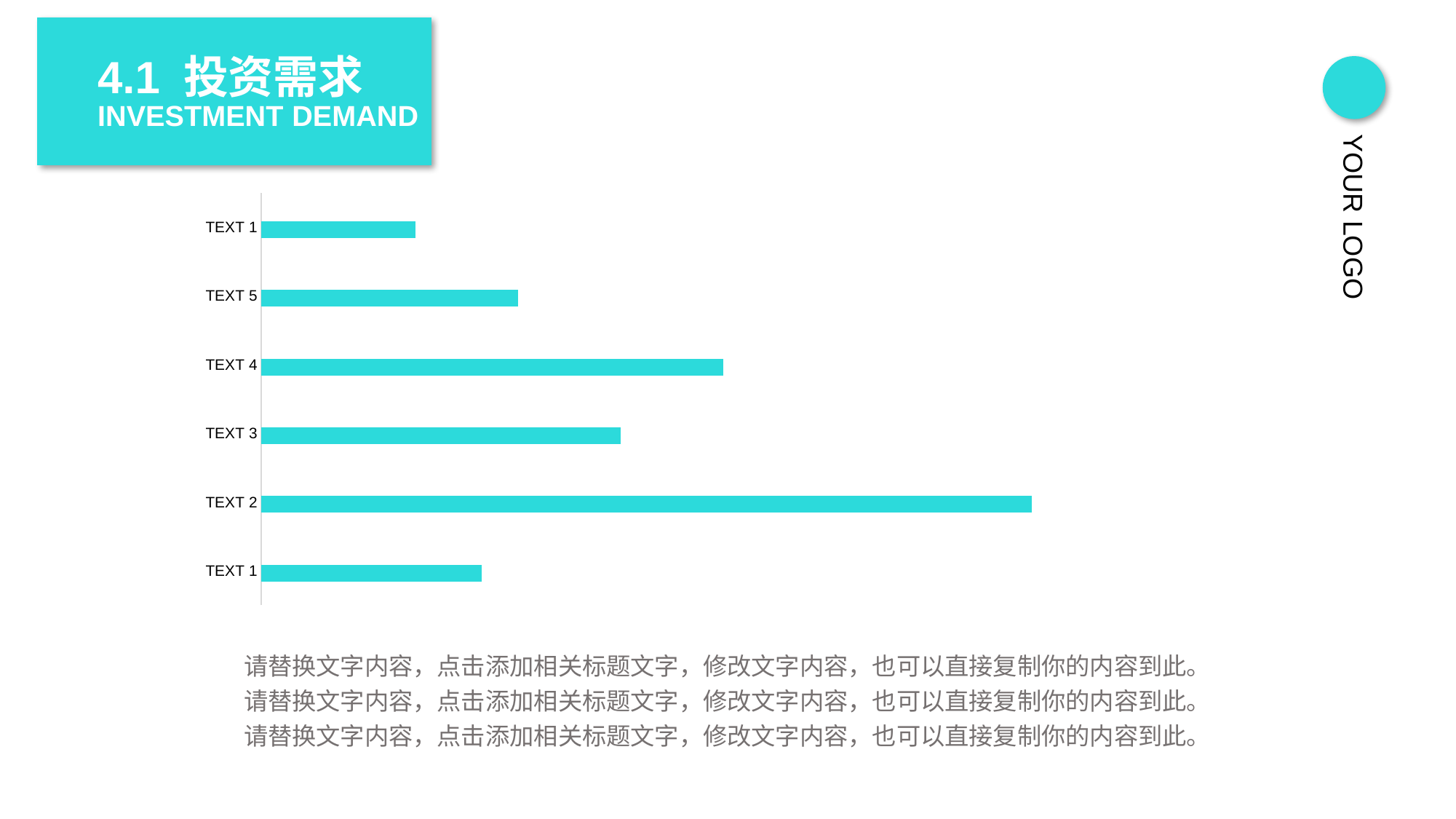

4.1 投资需求
INVESTMENT DEMAND

YOUR LOGO

### Chart

| Category | 系列 1 | 列1 | 系列 3 |
|---|---|---|---|
| TEXT 1 | 4.3 | None | None |
| TEXT 2 | 15.0 | None | None |
| TEXT 3 | 7.0 | None | None |
| TEXT 4 | 9.0 | None | None |
| TEXT 5 | 5.0 | None | None |
| TEXT 1 | 3.0 | None | None |
请替换文字内容，点击添加相关标题文字，修改文字内容，也可以直接复制你的内容到此。
请替换文字内容，点击添加相关标题文字，修改文字内容，也可以直接复制你的内容到此。
请替换文字内容，点击添加相关标题文字，修改文字内容，也可以直接复制你的内容到此。